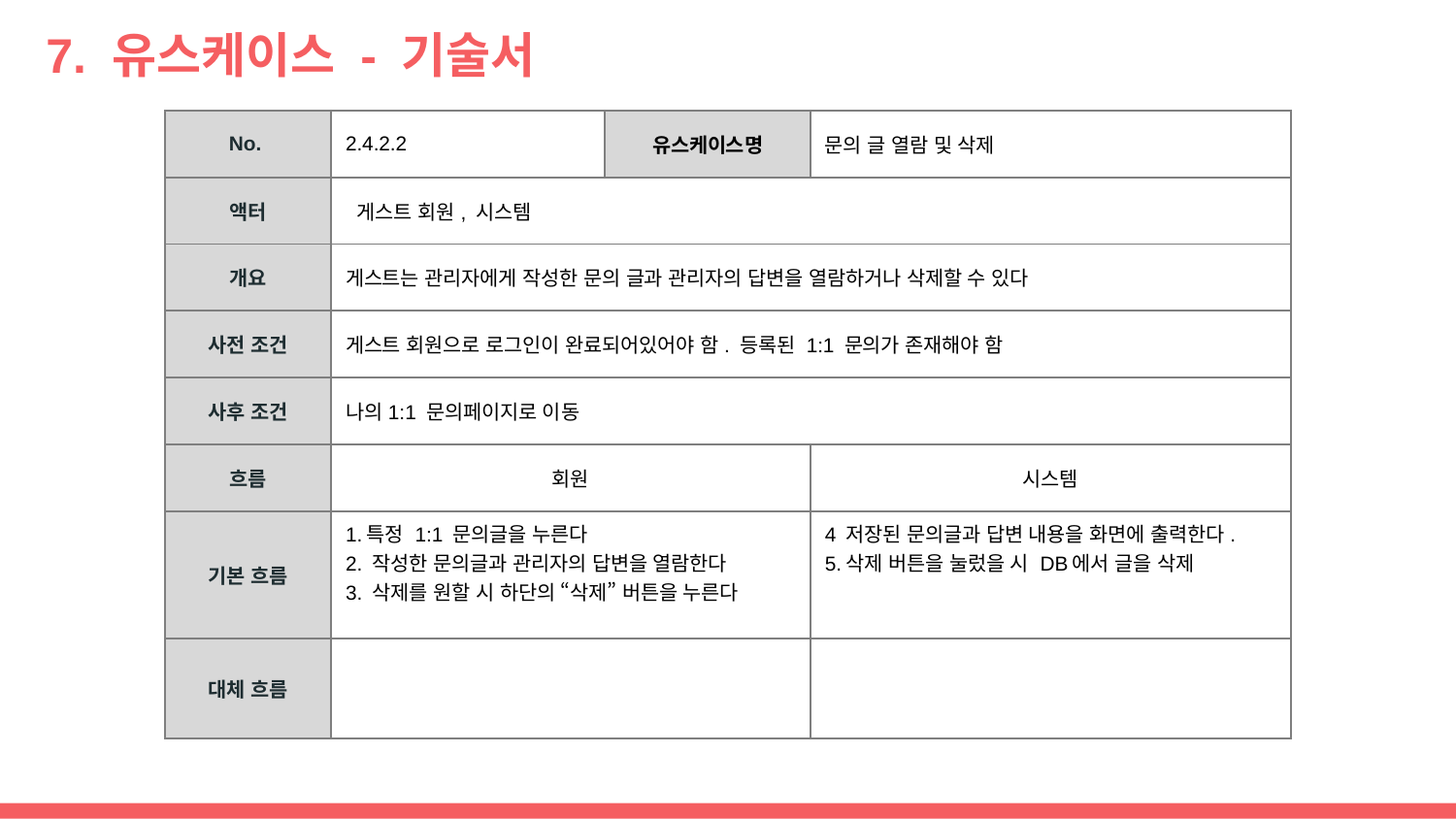

# 7. 유스케이스 - 기술서
| No. | 2.4.2.2 | 유스케이스명 | 문의 글 열람 및 삭제 |
| --- | --- | --- | --- |
| 액터 | 게스트 회원, 시스템 |  |  |
| 개요 | 게스트는 관리자에게 작성한 문의 글과 관리자의 답변을 열람하거나 삭제할 수 있다 |  |  |
| 사전 조건 | 게스트 회원으로 로그인이 완료되어있어야 함. 등록된 1:1 문의가 존재해야 함 |  |  |
| 사후 조건 | 나의1:1 문의페이지로 이동 |  |  |
| 흐름 | 회원 |  | 시스템 |
| 기본 흐름 | 1.특정 1:1 문의글을 누른다 2. 작성한 문의글과 관리자의 답변을 열람한다 3. 삭제를 원할 시 하단의 “삭제” 버튼을 누른다 |  | 4 저장된 문의글과 답변 내용을 화면에 출력한다. 5.삭제 버튼을 눌렀을 시 DB에서 글을 삭제 |
| 대체 흐름 |  |  |  |